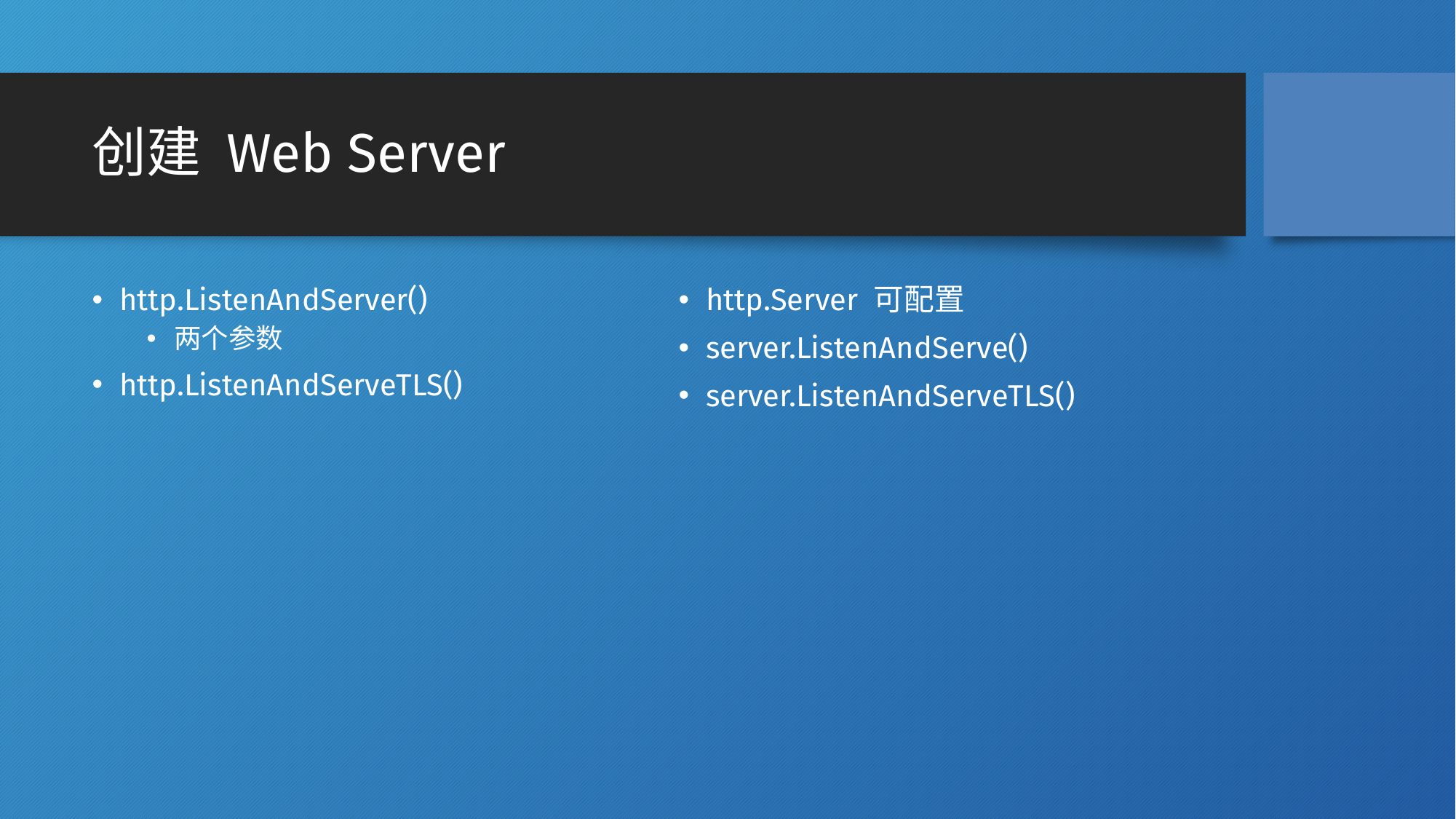

# 创建 Web Server
http.ListenAndServer()
两个参数
http.ListenAndServeTLS()

http.Server 可配置
server.ListenAndServe()
server.ListenAndServeTLS()